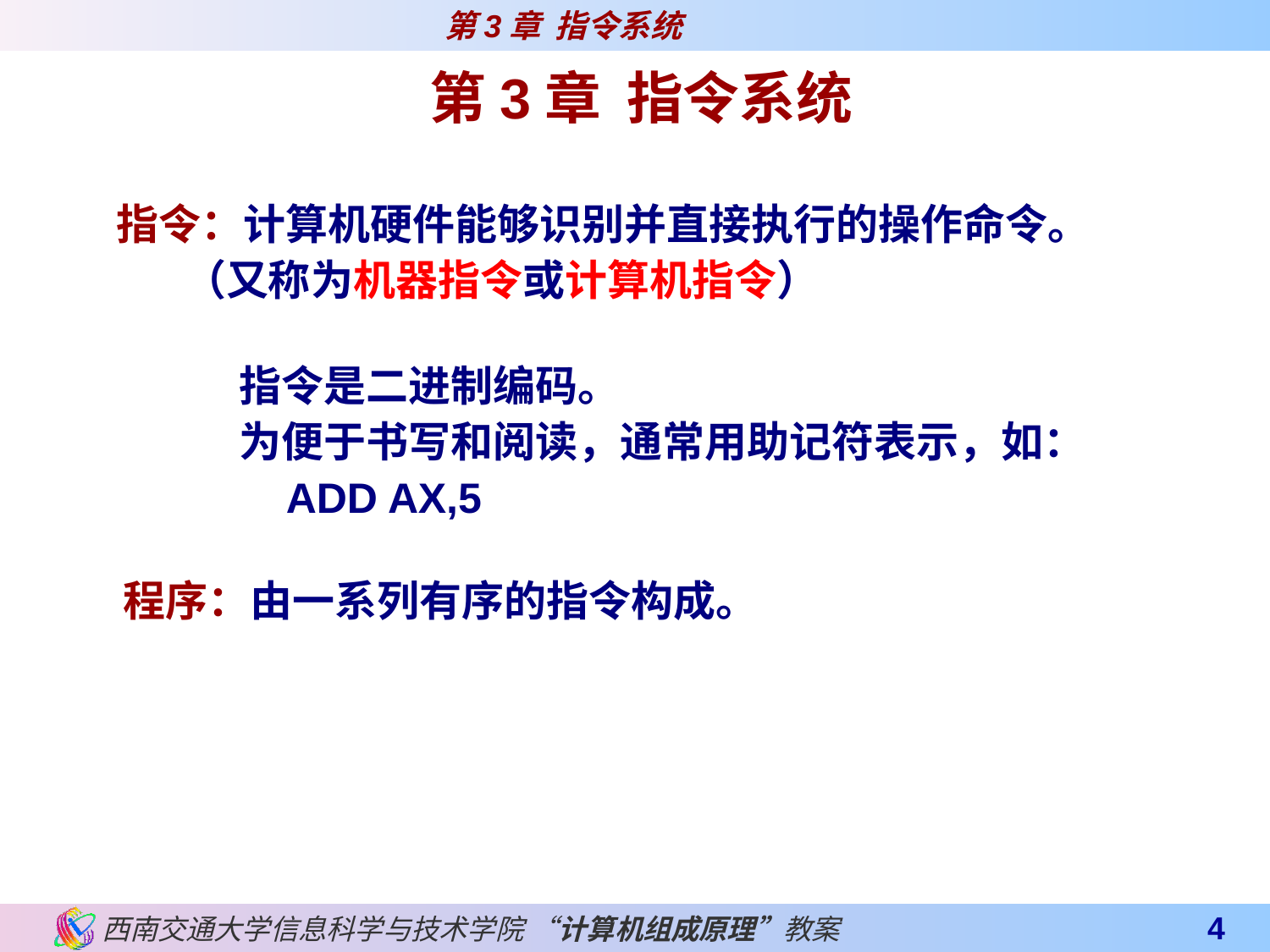

第3章  指令系统
指令：计算机硬件能够识别并直接执行的操作命令。
      （又称为机器指令或计算机指令）
指令是二进制编码。
为便于书写和阅读，通常用助记符表示，如：
    ADD AX,5
程序：由一系列有序的指令构成。